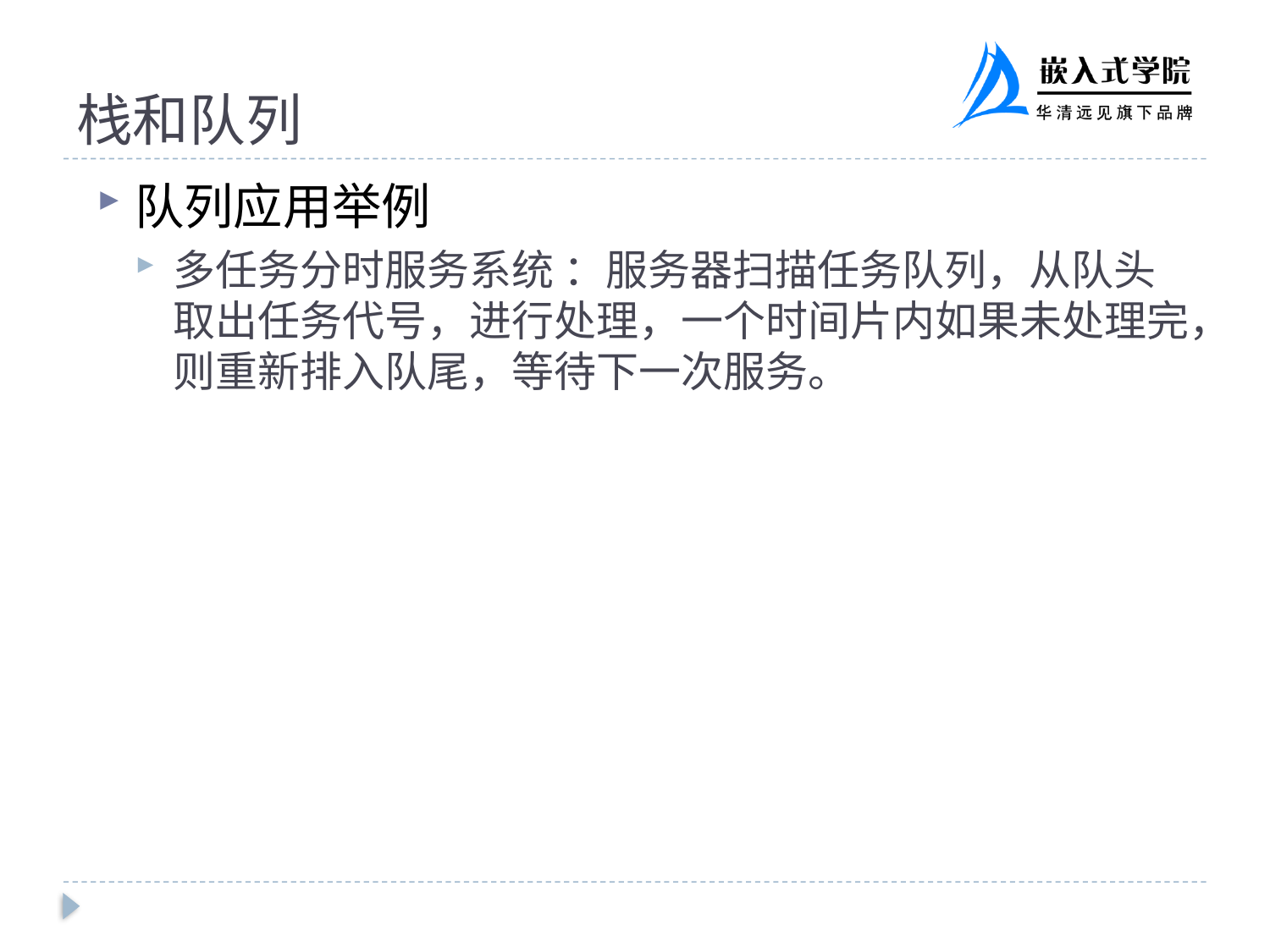

# 栈和队列
队列应用举例
多任务分时服务系统 ：服务器扫描任务队列，从队头取出任务代号，进行处理，一个时间片内如果未处理完，则重新排入队尾，等待下一次服务。
112